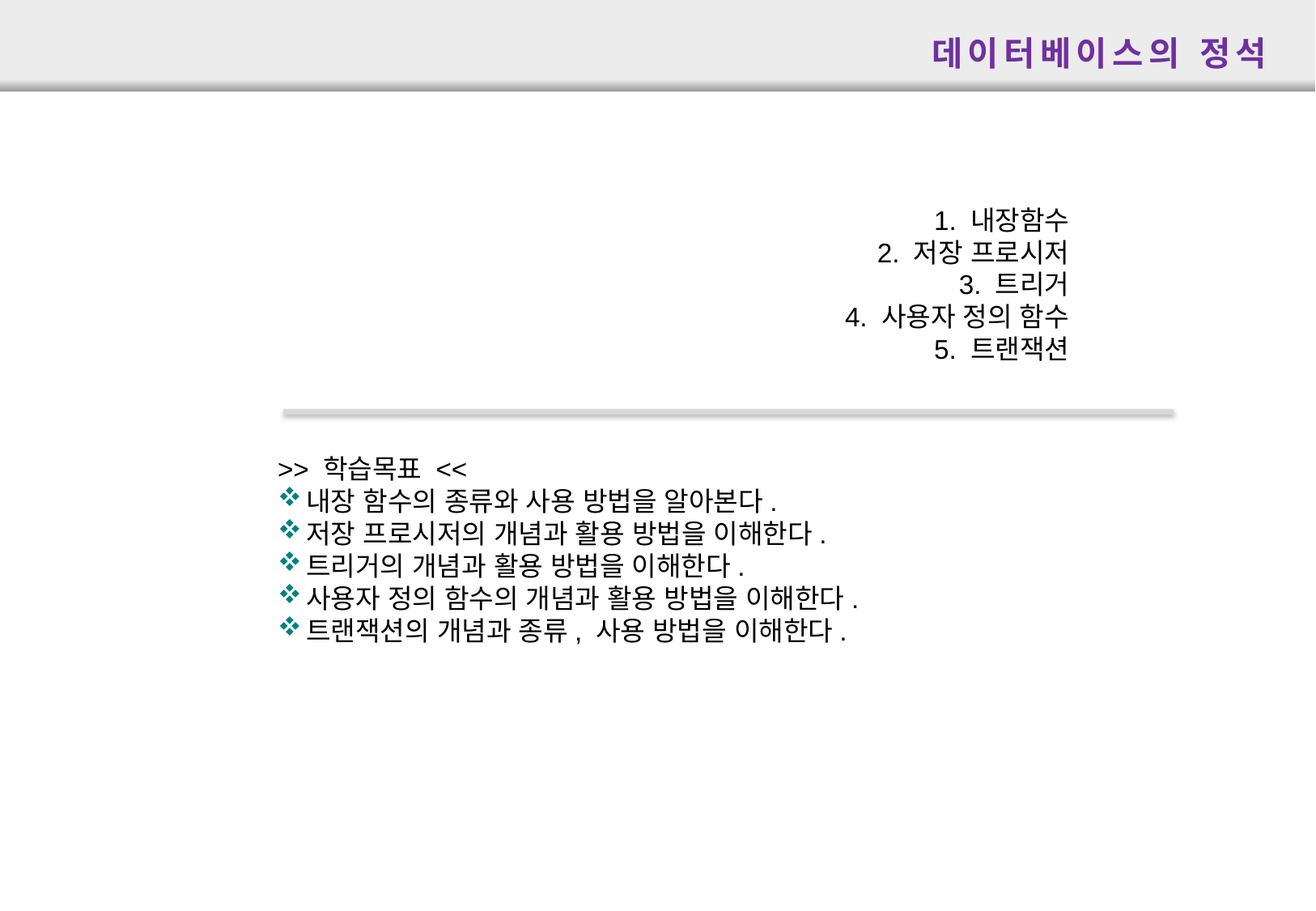

데이터베이스의 정석
1. 내장함수
2. 저장 프로시저
3. 트리거
4. 사용자 정의 함수
5. 트랜잭션

>> 학습목표 <<
내장 함수의 종류와 사용 방법을 알아본다.
저장 프로시저의 개념과 활용 방법을 이해한다.
트리거의 개념과 활용 방법을 이해한다.
사용자 정의 함수의 개념과 활용 방법을 이해한다.
트랜잭션의 개념과 종류, 사용 방법을 이해한다.